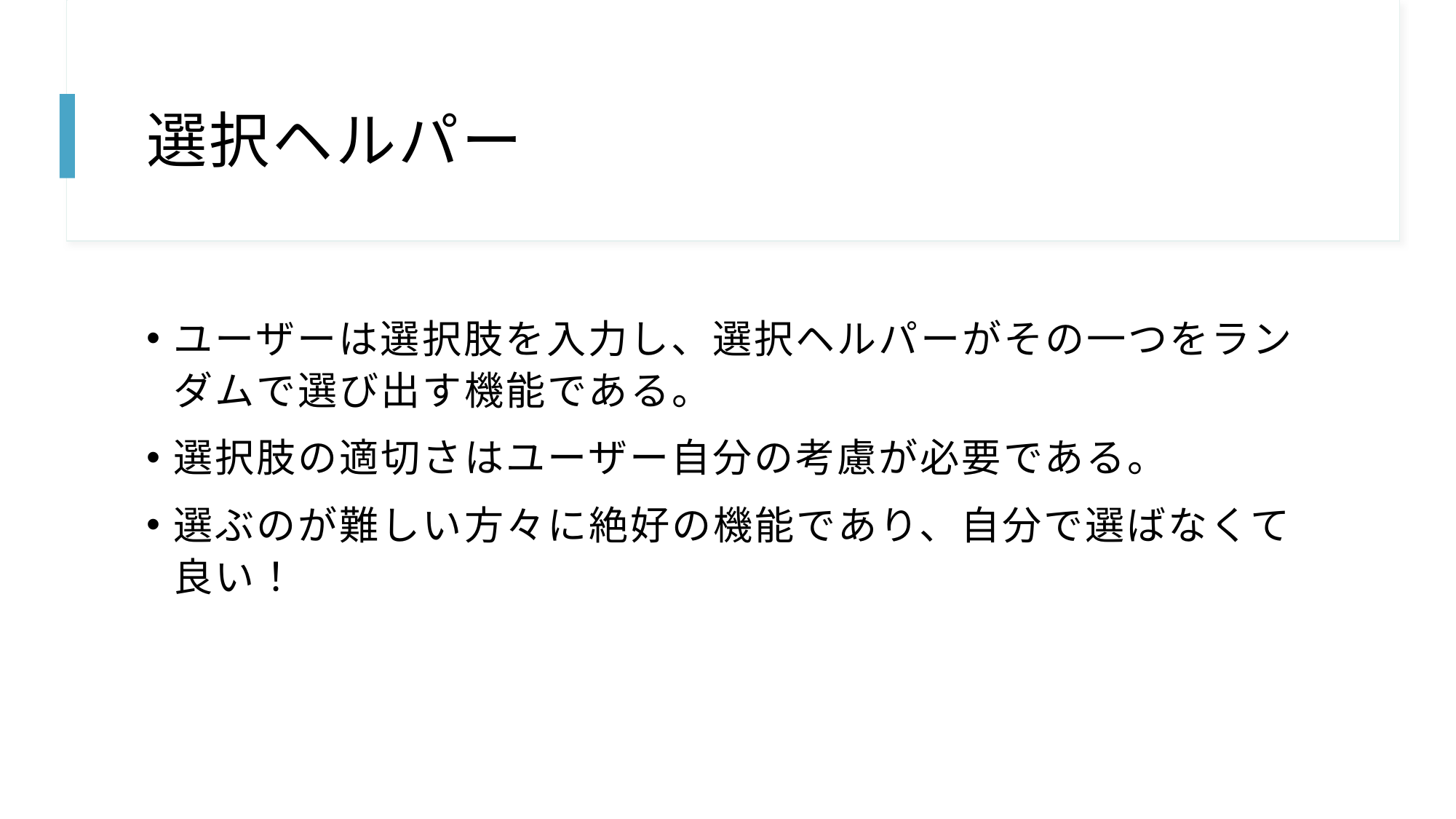

# 選択ヘルパー
ユーザーは選択肢を入力し、選択ヘルパーがその一つをランダムで選び出す機能である。
選択肢の適切さはユーザー自分の考慮が必要である。
選ぶのが難しい方々に絶好の機能であり、自分で選ばなくて良い！